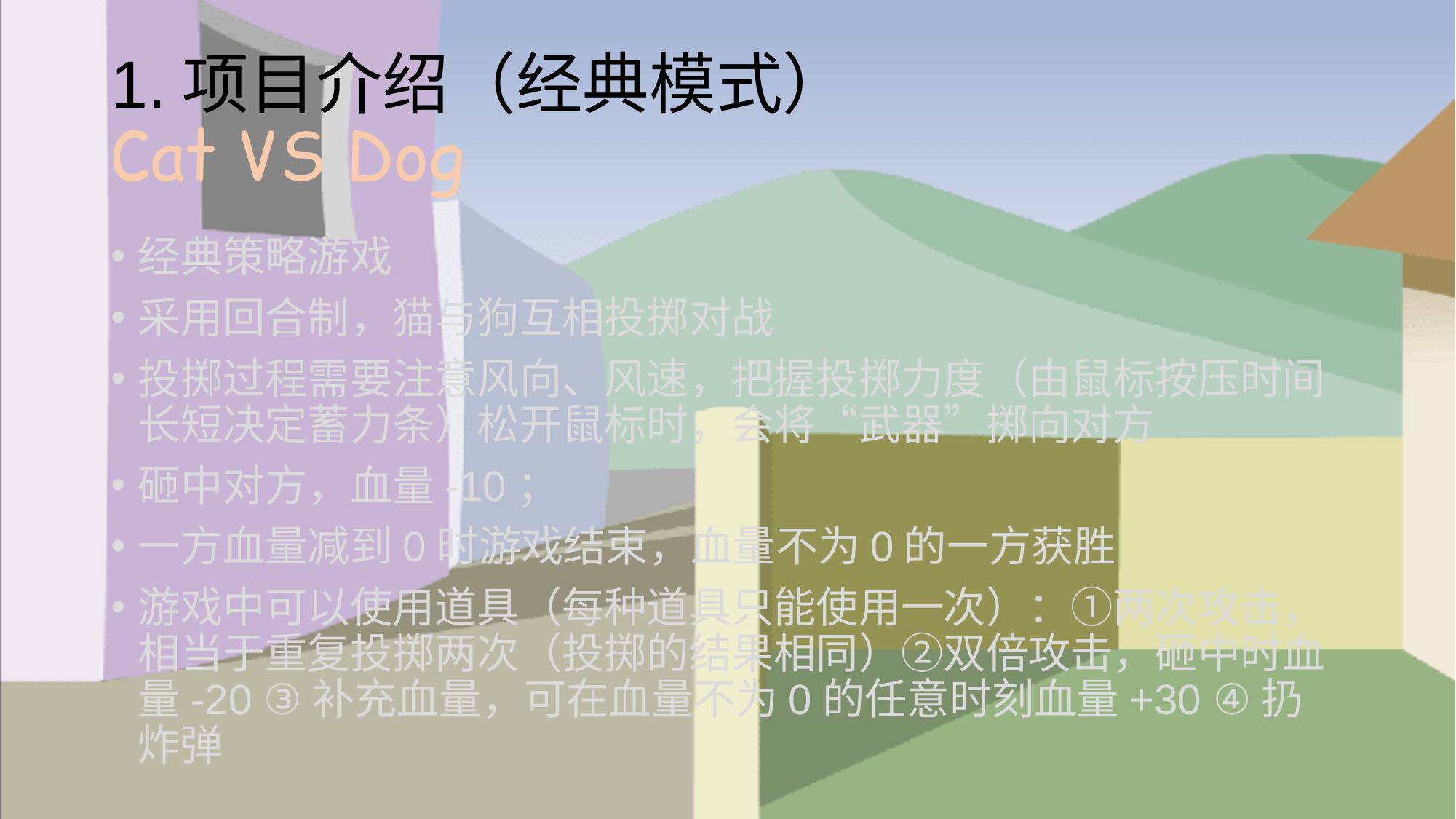

# 1.项目介绍（经典模式） Cat VS Dog
经典策略游戏
采用回合制，猫与狗互相投掷对战
投掷过程需要注意风向、风速，把握投掷力度（由鼠标按压时间长短决定蓄力条）松开鼠标时，会将“武器”掷向对方
砸中对方，血量-10；
一方血量减到0时游戏结束，血量不为0的一方获胜
游戏中可以使用道具（每种道具只能使用一次）：①两次攻击，相当于重复投掷两次（投掷的结果相同）②双倍攻击，砸中时血量-20 ③补充血量，可在血量不为0的任意时刻血量+30 ④扔炸弹